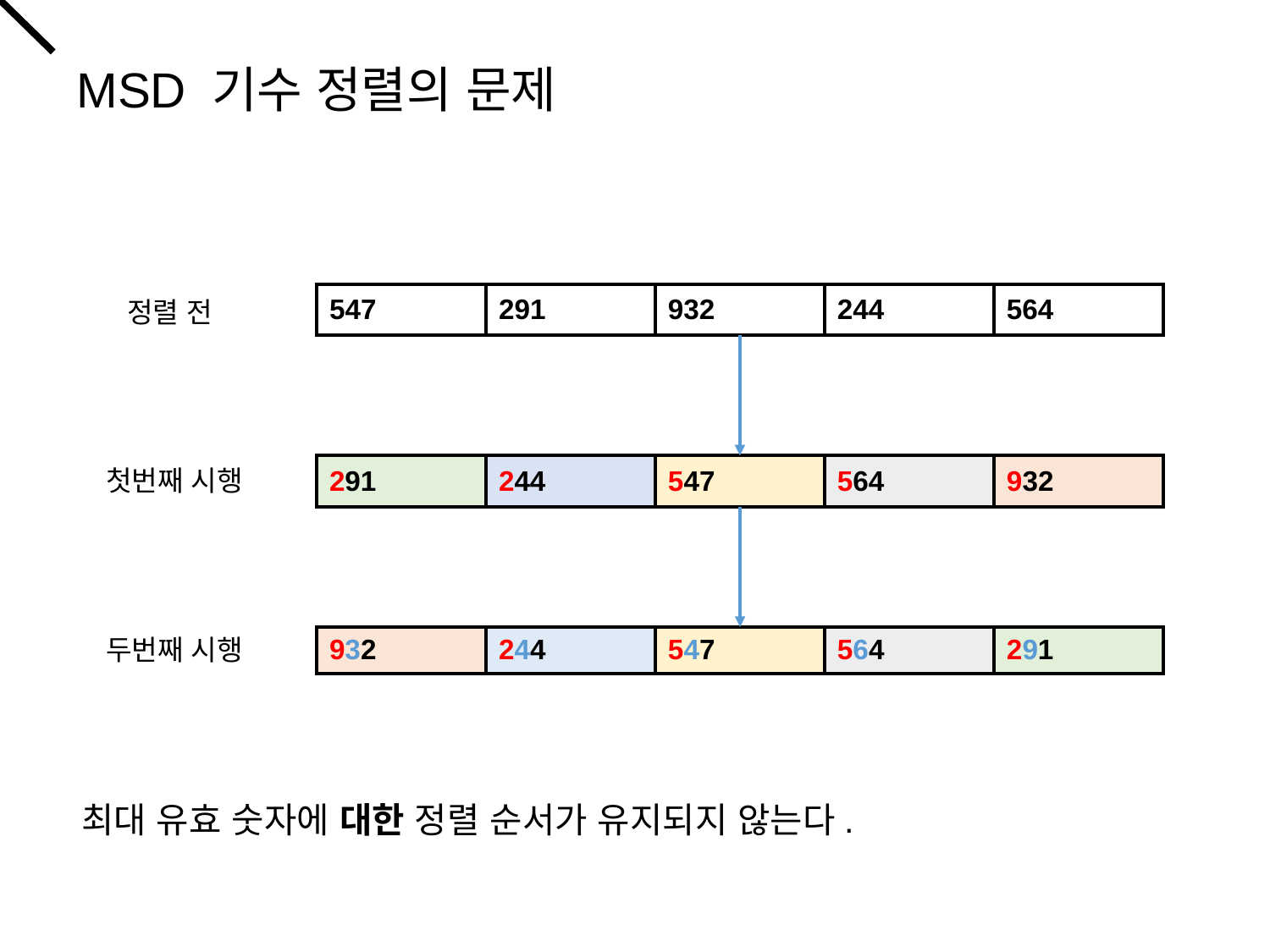

MSD 기수 정렬의 문제
| 547 | 291 | 932 | 244 | 564 |
| --- | --- | --- | --- | --- |
정렬 전
| 291 | 244 | 547 | 564 | 932 |
| --- | --- | --- | --- | --- |
첫번째 시행
두번째 시행
| 932 | 244 | 547 | 564 | 291 |
| --- | --- | --- | --- | --- |
최대 유효 숫자에 대한 정렬 순서가 유지되지 않는다.